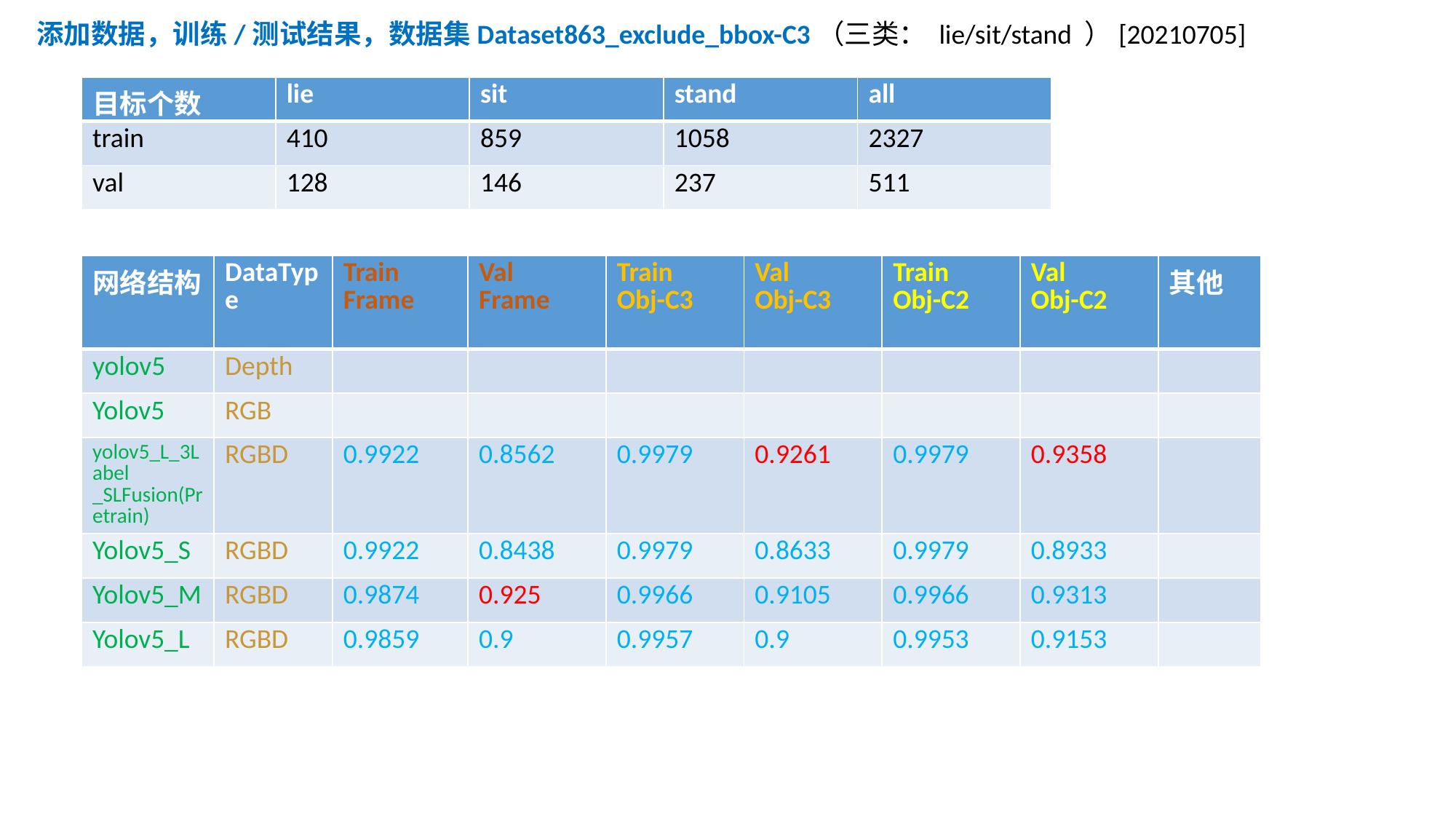

添加数据，训练/测试结果，数据集Dataset863_exclude_bbox-C3（三类： lie/sit/stand ）[20210705]
| 目标个数 | lie | sit | stand | all |
| --- | --- | --- | --- | --- |
| train | 410 | 859 | 1058 | 2327 |
| val | 128 | 146 | 237 | 511 |
| 网络结构 | DataType | Train Frame | Val Frame | Train Obj-C3 | Val Obj-C3 | Train Obj-C2 | Val Obj-C2 | 其他 |
| --- | --- | --- | --- | --- | --- | --- | --- | --- |
| yolov5 | Depth |  |  |  |  |  |  |  |
| Yolov5 | RGB |  |  |  |  |  |  |  |
| yolov5\_L\_3Label \_SLFusion(Pretrain) | RGBD | 0.9922 | 0.8562 | 0.9979 | 0.9261 | 0.9979 | 0.9358 |  |
| Yolov5\_S | RGBD | 0.9922 | 0.8438 | 0.9979 | 0.8633 | 0.9979 | 0.8933 |  |
| Yolov5\_M | RGBD | 0.9874 | 0.925 | 0.9966 | 0.9105 | 0.9966 | 0.9313 |  |
| Yolov5\_L | RGBD | 0.9859 | 0.9 | 0.9957 | 0.9 | 0.9953 | 0.9153 |  |